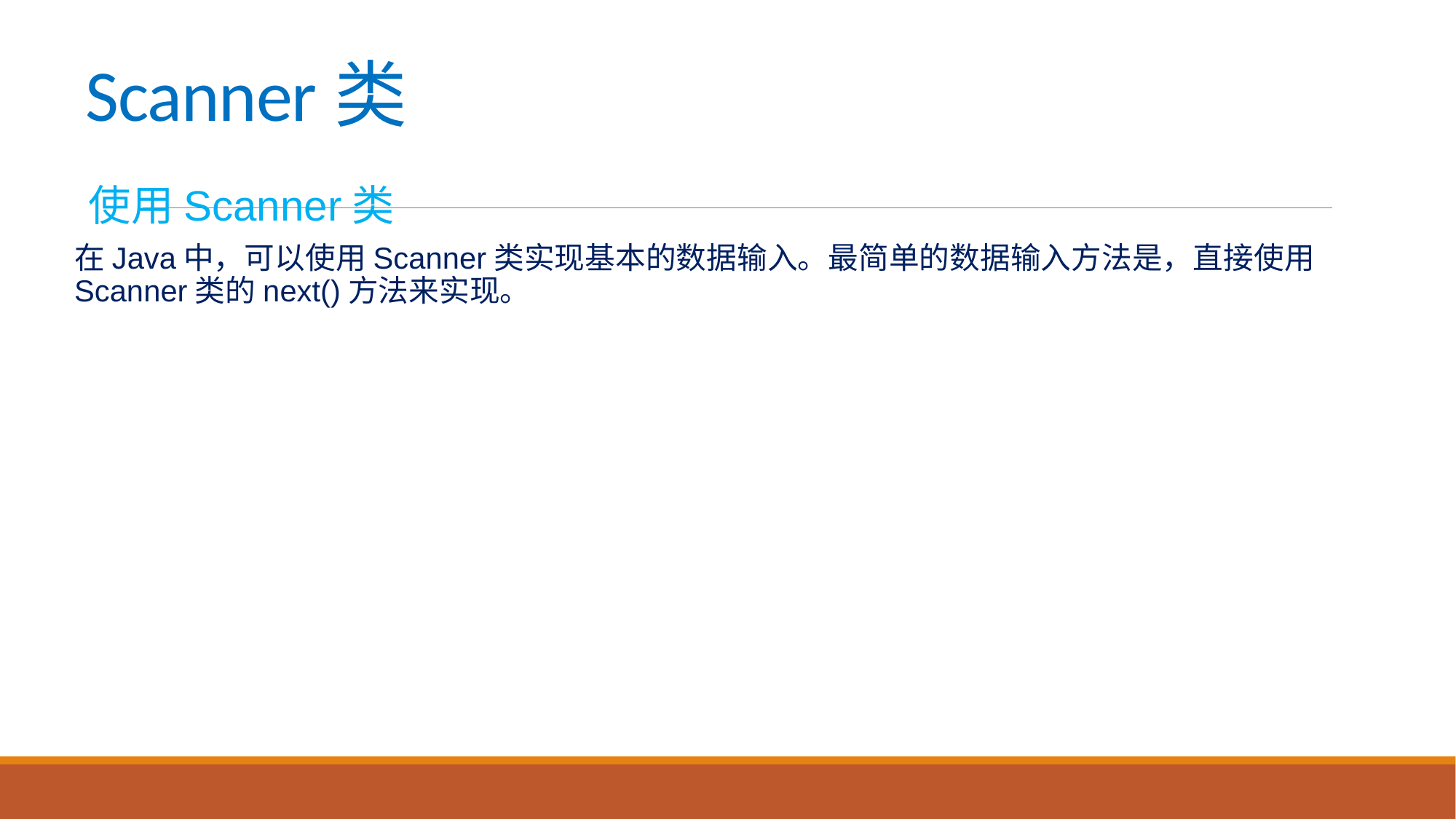

# Scanner类
使用Scanner类
在Java中，可以使用Scanner类实现基本的数据输入。最简单的数据输入方法是，直接使用Scanner类的next()方法来实现。